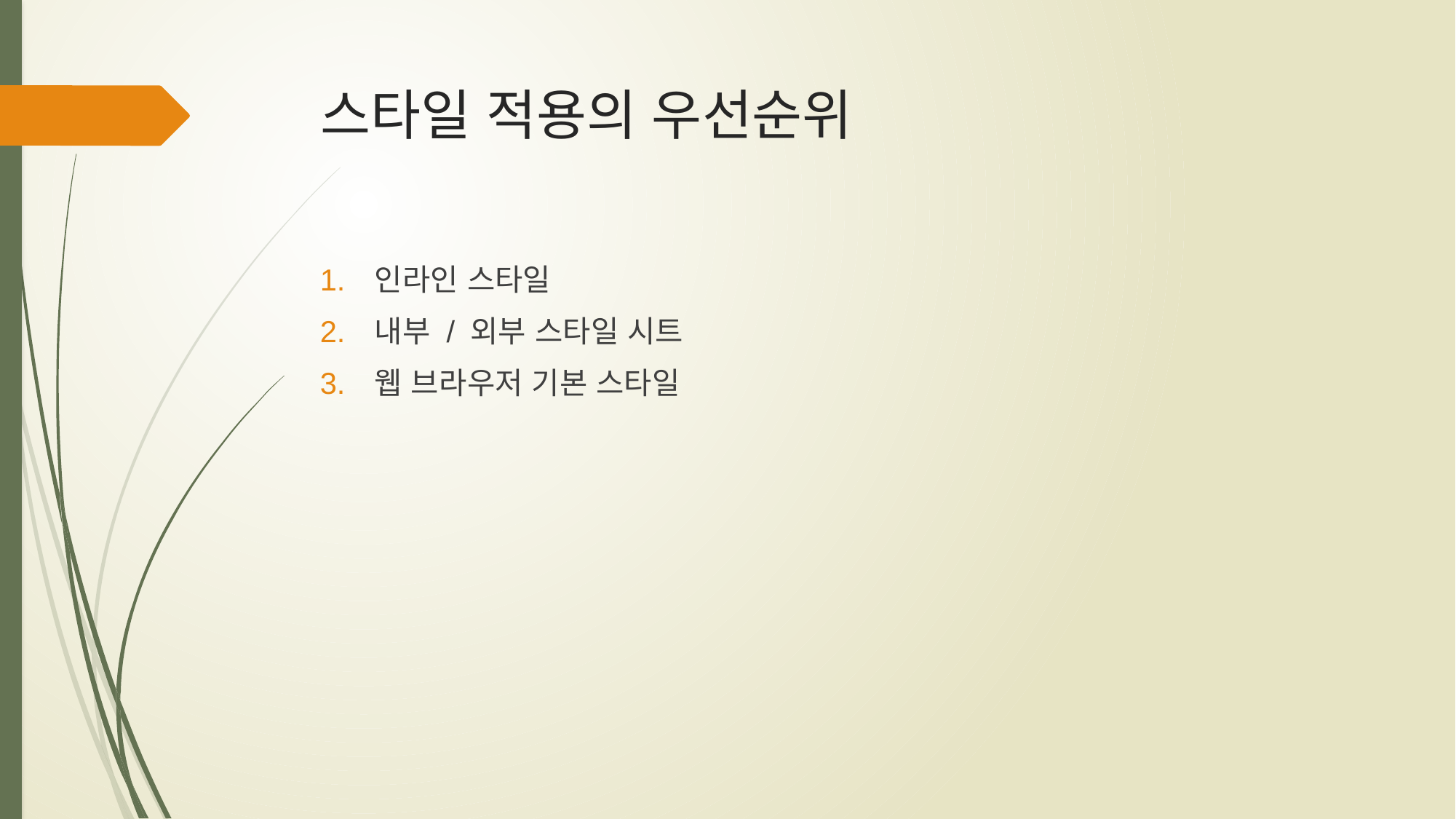

# 스타일 적용의 우선순위
인라인 스타일
내부 / 외부 스타일 시트
웹 브라우저 기본 스타일